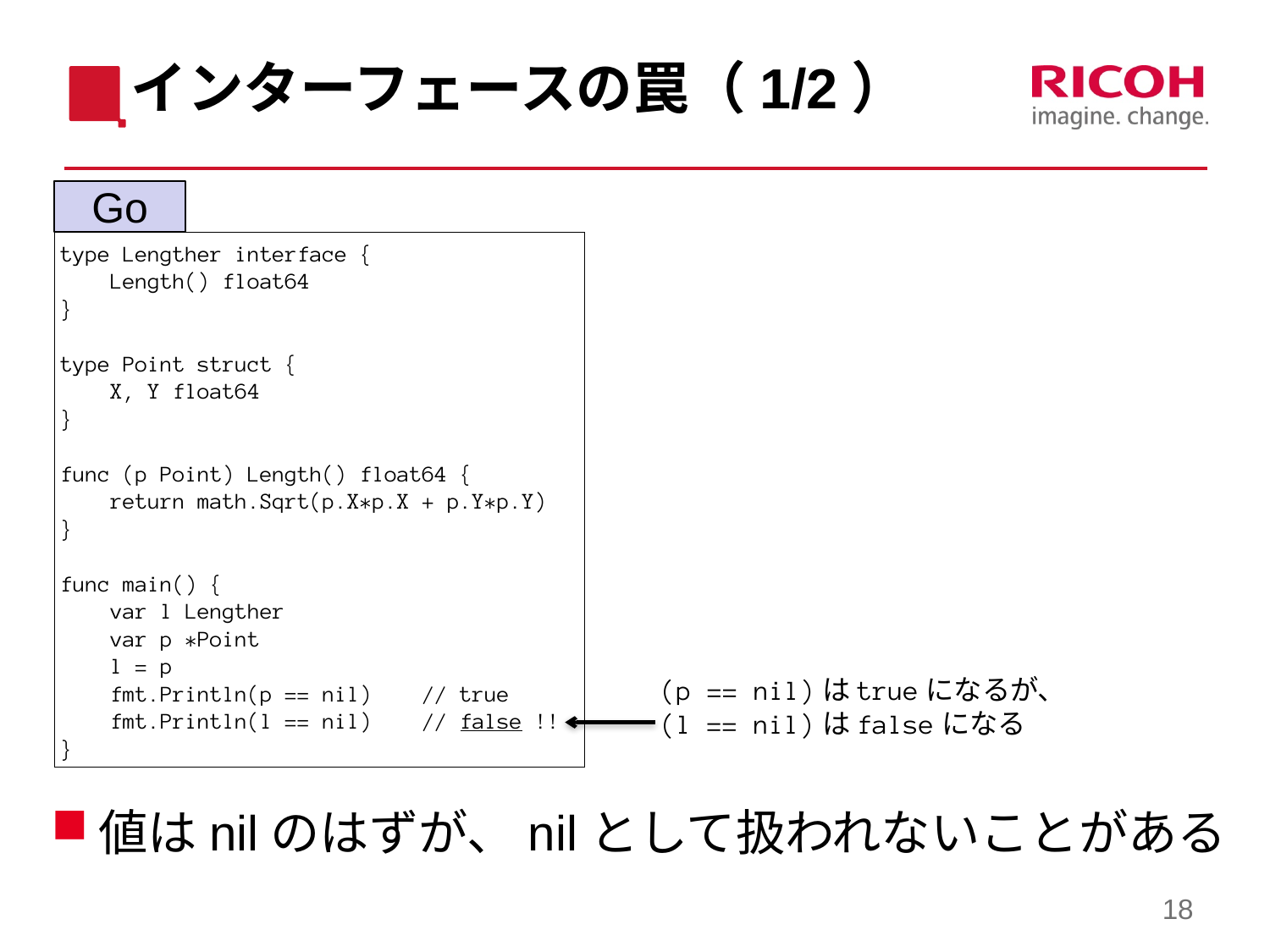

# インターフェースの罠（1/2）
Go

type Lengther interface {
    Length() float64
}

type Point struct {
    X, Y float64
}

func (p Point) Length() float64 {
    return math.Sqrt(p.X*p.X + p.Y*p.Y)
}

func main() {
    var l Lengther
    var p *Point
    l = p
    fmt.Println(p == nil)    // true
    fmt.Println(l == nil)    // false !!
}
(p == nil)はtrueになるが、
(l == nil)はfalseになる
値はnilのはずが、nilとして扱われないことがある
18